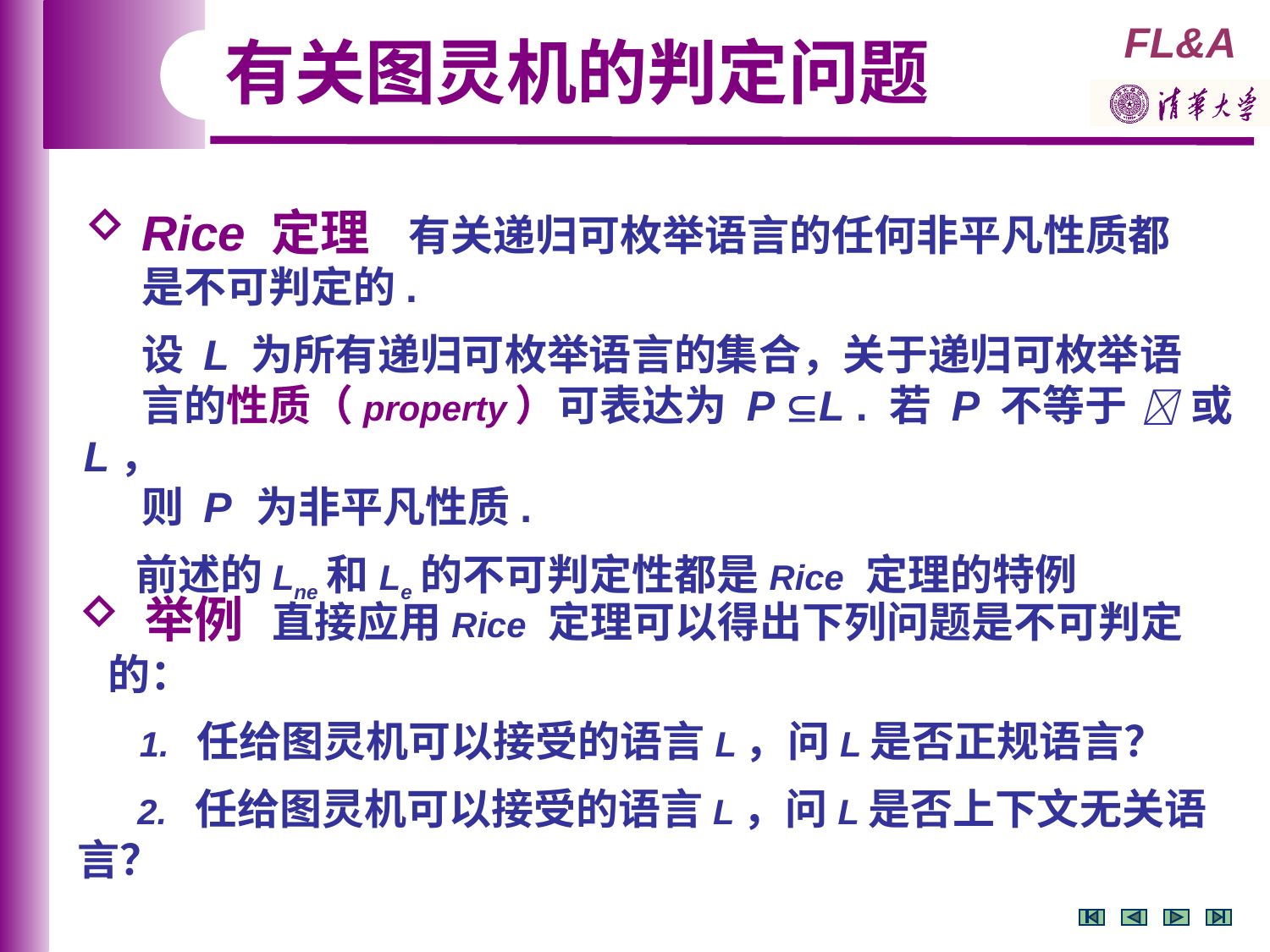

有关图灵机的判定问题
 Rice 定理    有关递归可枚举语言的任何非平凡性质都
     是不可判定的.

     设 L 为所有递归可枚举语言的集合，关于递归可枚举语
     言的性质（property）可表达为 P ⊆L . 若 P 不等于　Φ　或L，
     则 P　为非平凡性质.

　 前述的Lne和Le的不可判定性都是Rice 定理的特例
 举例   直接应用Rice 定理可以得出下列问题是不可判定的：

　 1.  任给图灵机可以接受的语言L，问L是否正规语言？

　  2.  任给图灵机可以接受的语言L，问L是否上下文无关语言？